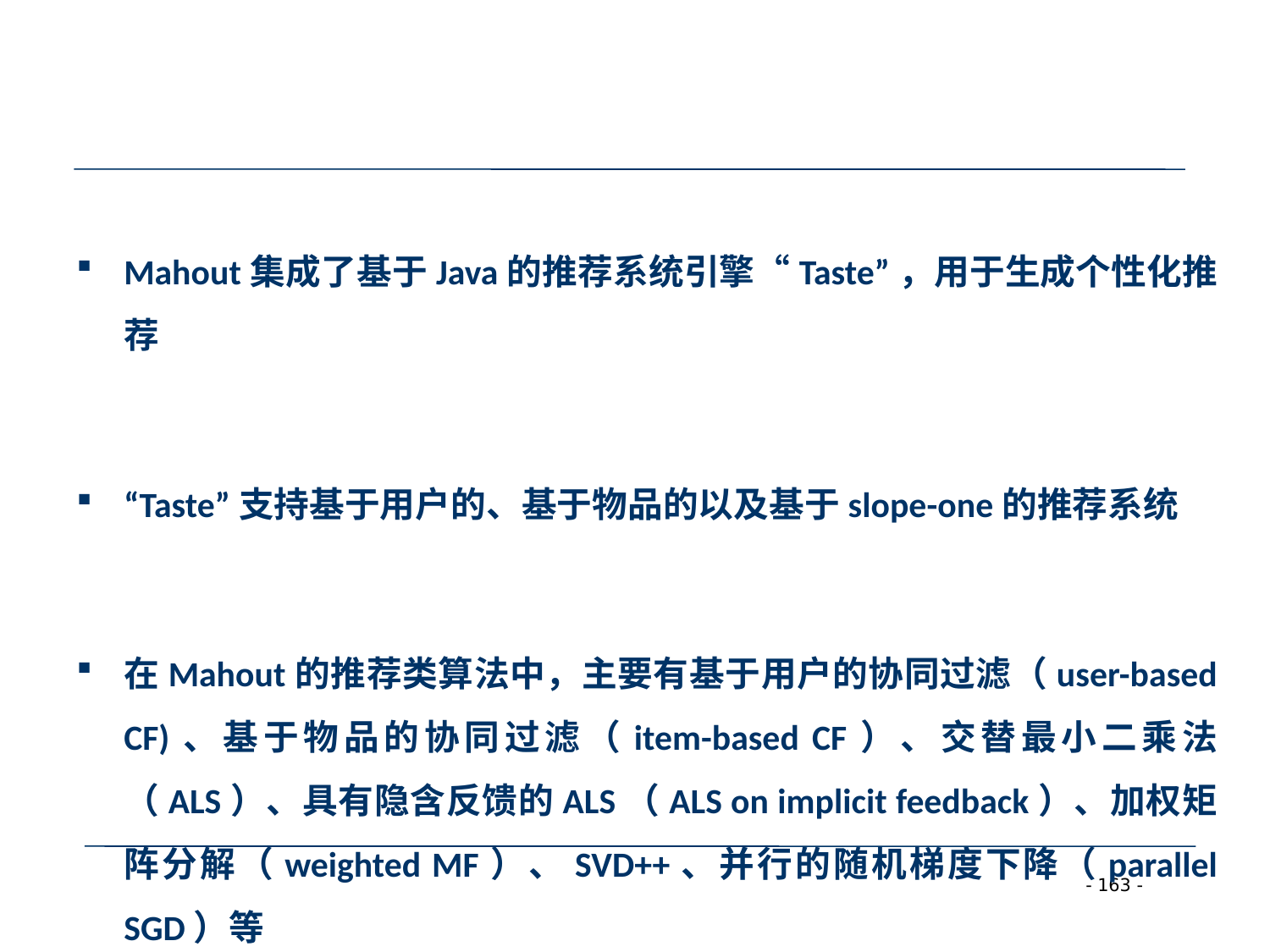

#
Mahout集成了基于Java的推荐系统引擎“Taste”，用于生成个性化推荐

“Taste”支持基于用户的、基于物品的以及基于slope-one的推荐系统

在Mahout的推荐类算法中，主要有基于用户的协同过滤（user-based CF)、基于物品的协同过滤（item-based CF）、交替最小二乘法（ALS）、具有隐含反馈的ALS（ALS on implicit feedback）、加权矩阵分解（weighted MF）、SVD++、并行的随机梯度下降（parallel SGD）等